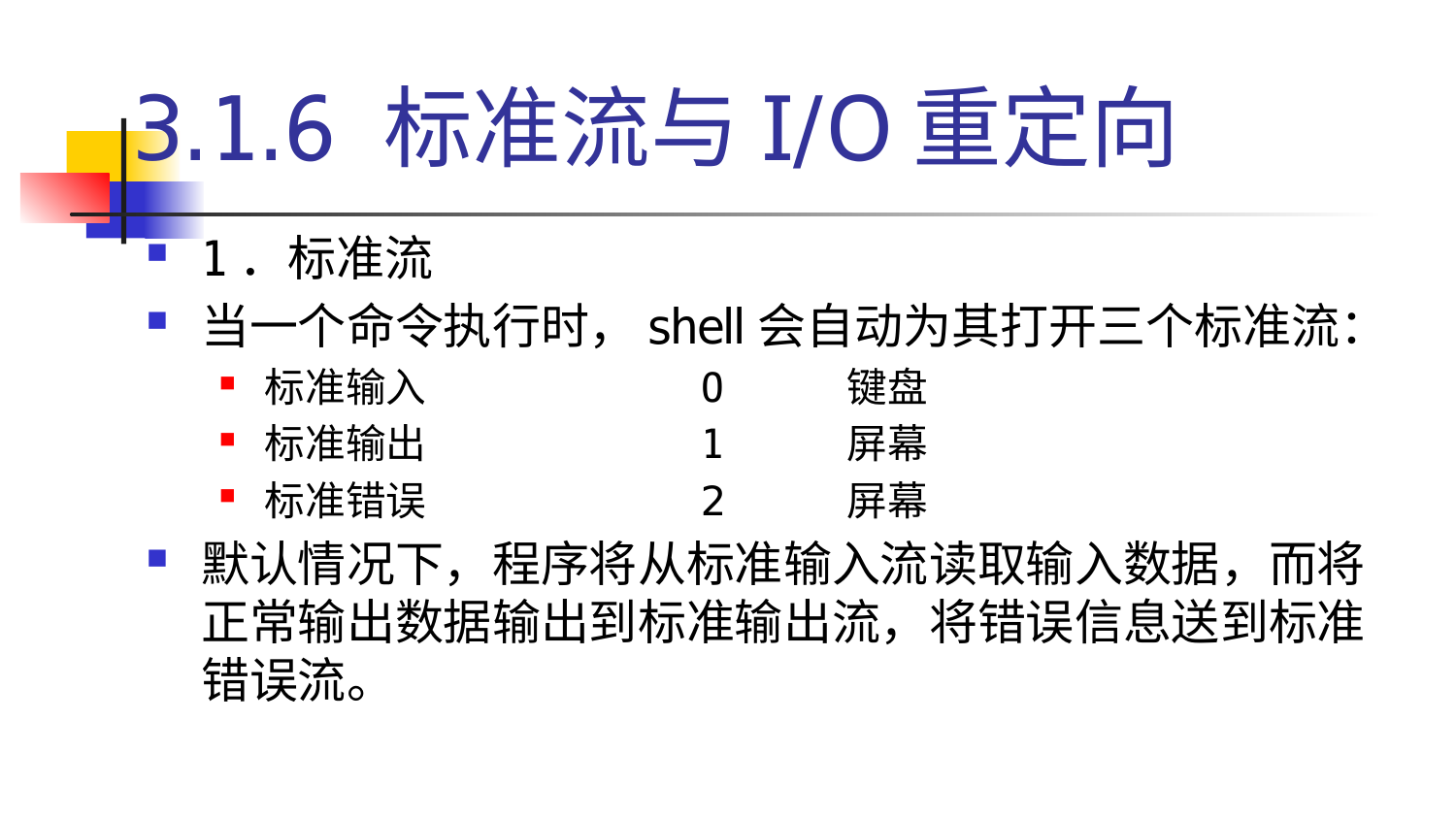

# 3.1.6 标准流与I/O重定向
1．标准流
当一个命令执行时，shell会自动为其打开三个标准流：
标准输入		0	键盘
标准输出		1	屏幕
标准错误		2	屏幕
默认情况下，程序将从标准输入流读取输入数据，而将正常输出数据输出到标准输出流，将错误信息送到标准错误流。